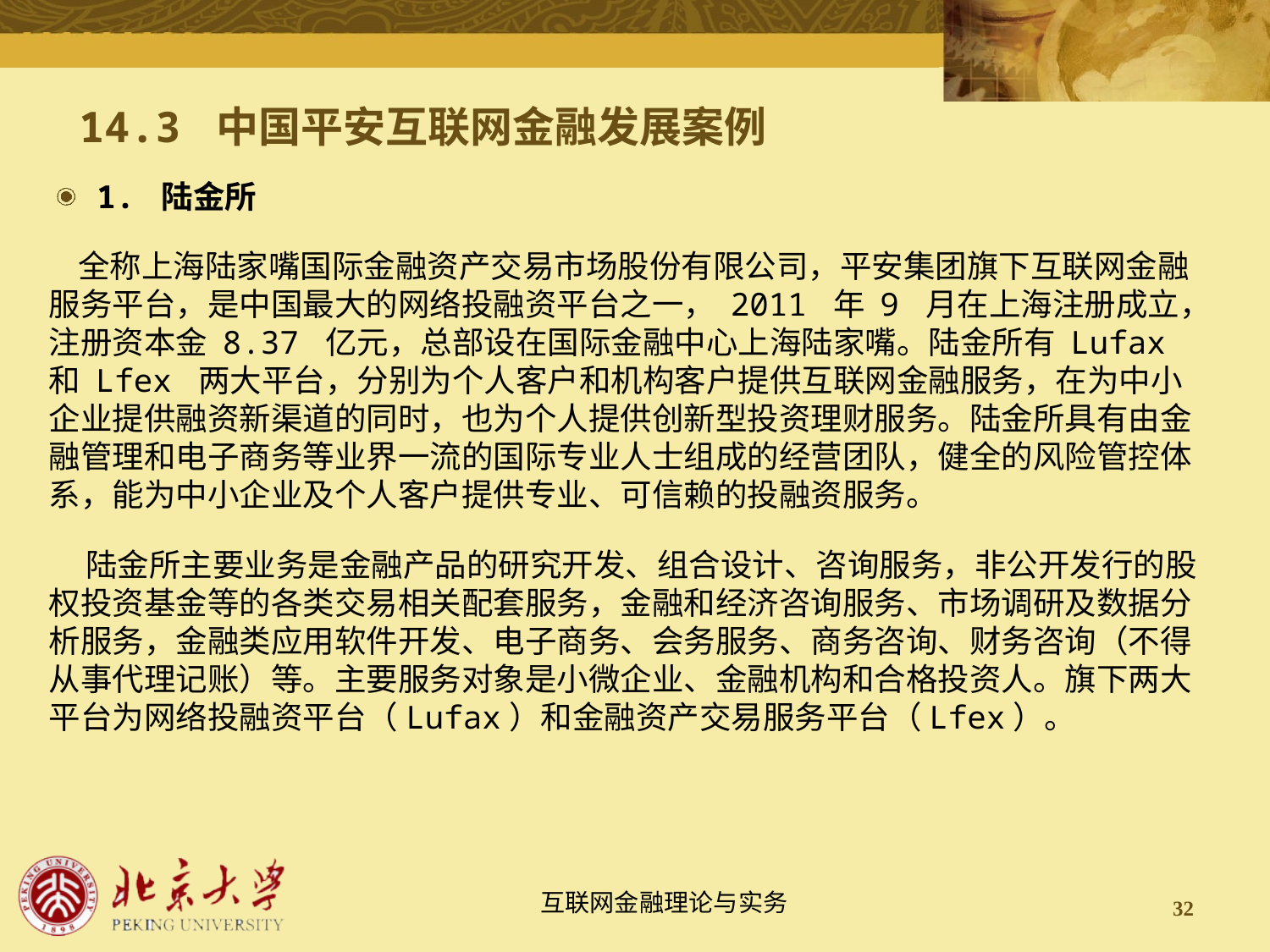

# 14.3 中国平安互联网金融发展案例
1. 陆金所
   全称上海陆家嘴国际金融资产交易市场股份有限公司，平安集团旗下互联网金融服务平台，是中国最大的网络投融资平台之一， 2011 年 9 月在上海注册成立，注册资本金 8.37 亿元，总部设在国际金融中心上海陆家嘴。陆金所有 Lufax 和 Lfex 两大平台，分别为个人客户和机构客户提供互联网金融服务，在为中小企业提供融资新渠道的同时，也为个人提供创新型投资理财服务。陆金所具有由金融管理和电子商务等业界一流的国际专业人士组成的经营团队，健全的风险管控体系，能为中小企业及个人客户提供专业、可信赖的投融资服务。
    陆金所主要业务是金融产品的研究开发、组合设计、咨询服务，非公开发行的股权投资基金等的各类交易相关配套服务，金融和经济咨询服务、市场调研及数据分析服务，金融类应用软件开发、电子商务、会务服务、商务咨询、财务咨询（不得从事代理记账）等。主要服务对象是小微企业、金融机构和合格投资人。旗下两大平台为网络投融资平台（Lufax）和金融资产交易服务平台（Lfex）。
32